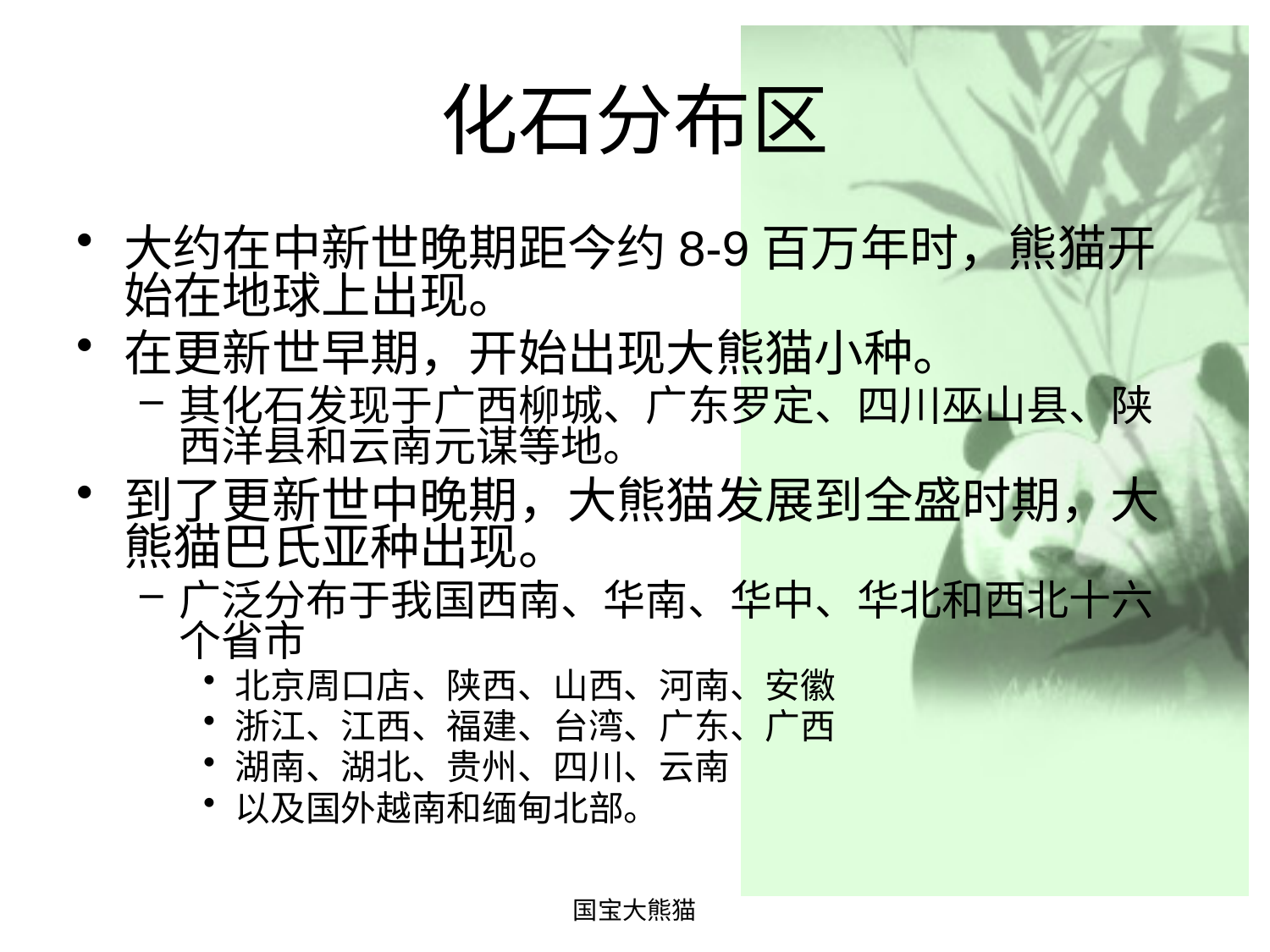

# 化石分布区
大约在中新世晚期距今约8-9百万年时，熊猫开始在地球上出现。
在更新世早期，开始出现大熊猫小种。
其化石发现于广西柳城、广东罗定、四川巫山县、陕西洋县和云南元谋等地。
到了更新世中晚期，大熊猫发展到全盛时期，大熊猫巴氏亚种出现。
广泛分布于我国西南、华南、华中、华北和西北十六个省市
北京周口店、陕西、山西、河南、安徽
浙江、江西、福建、台湾、广东、广西
湖南、湖北、贵州、四川、云南
以及国外越南和缅甸北部。
国宝大熊猫